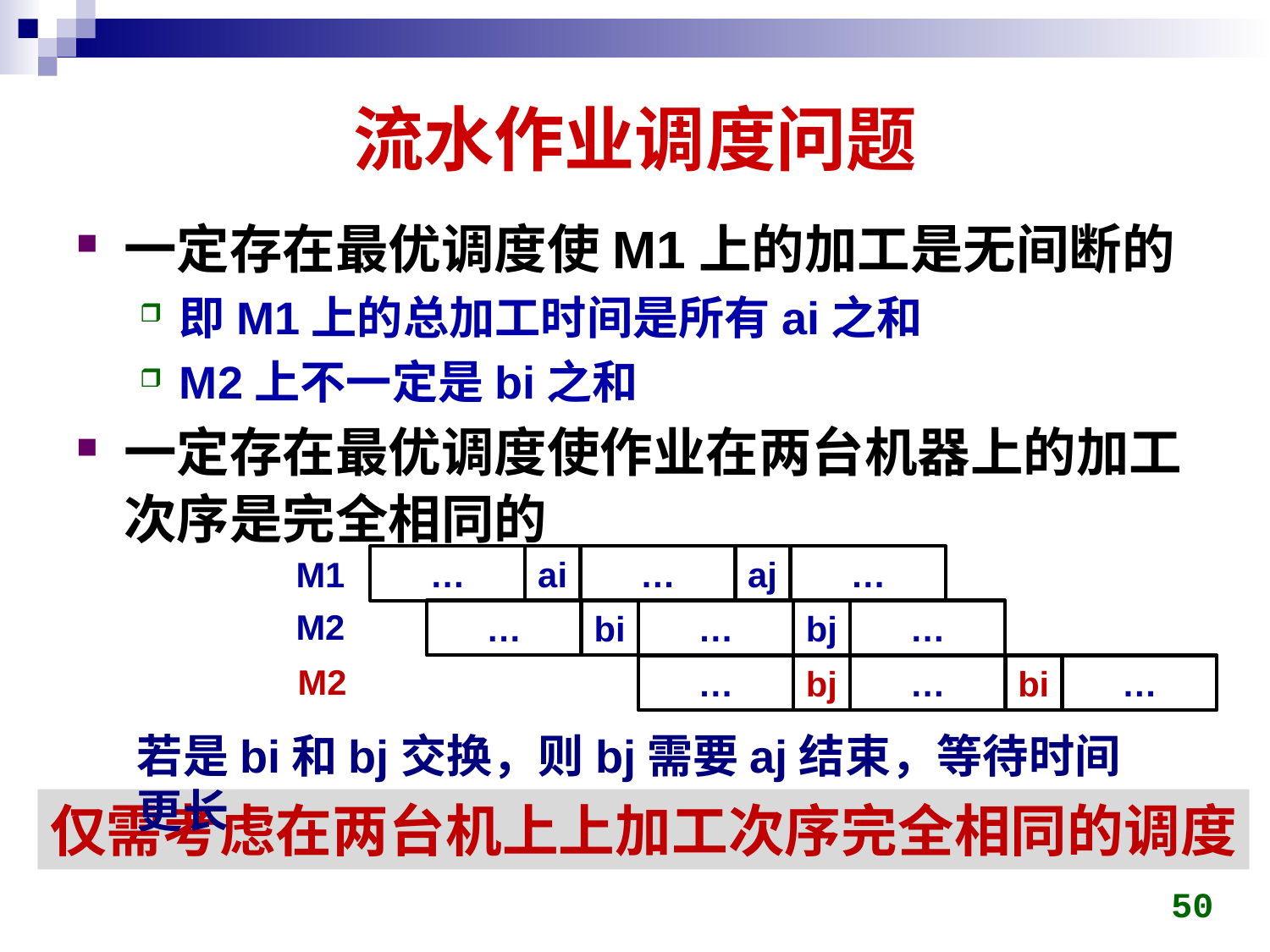

# 流水作业调度问题
一定存在最优调度使M1上的加工是无间断的
即M1上的总加工时间是所有ai之和
M2上不一定是bi之和
一定存在最优调度使作业在两台机器上的加工次序是完全相同的

M1
…
ai
…
aj
…
M2
…
bi
…
bj
…
M2
…
bj
…
bi
…
若是bi和bj交换，则bj需要aj结束，等待时间更长
仅需考虑在两台机上上加工次序完全相同的调度
50